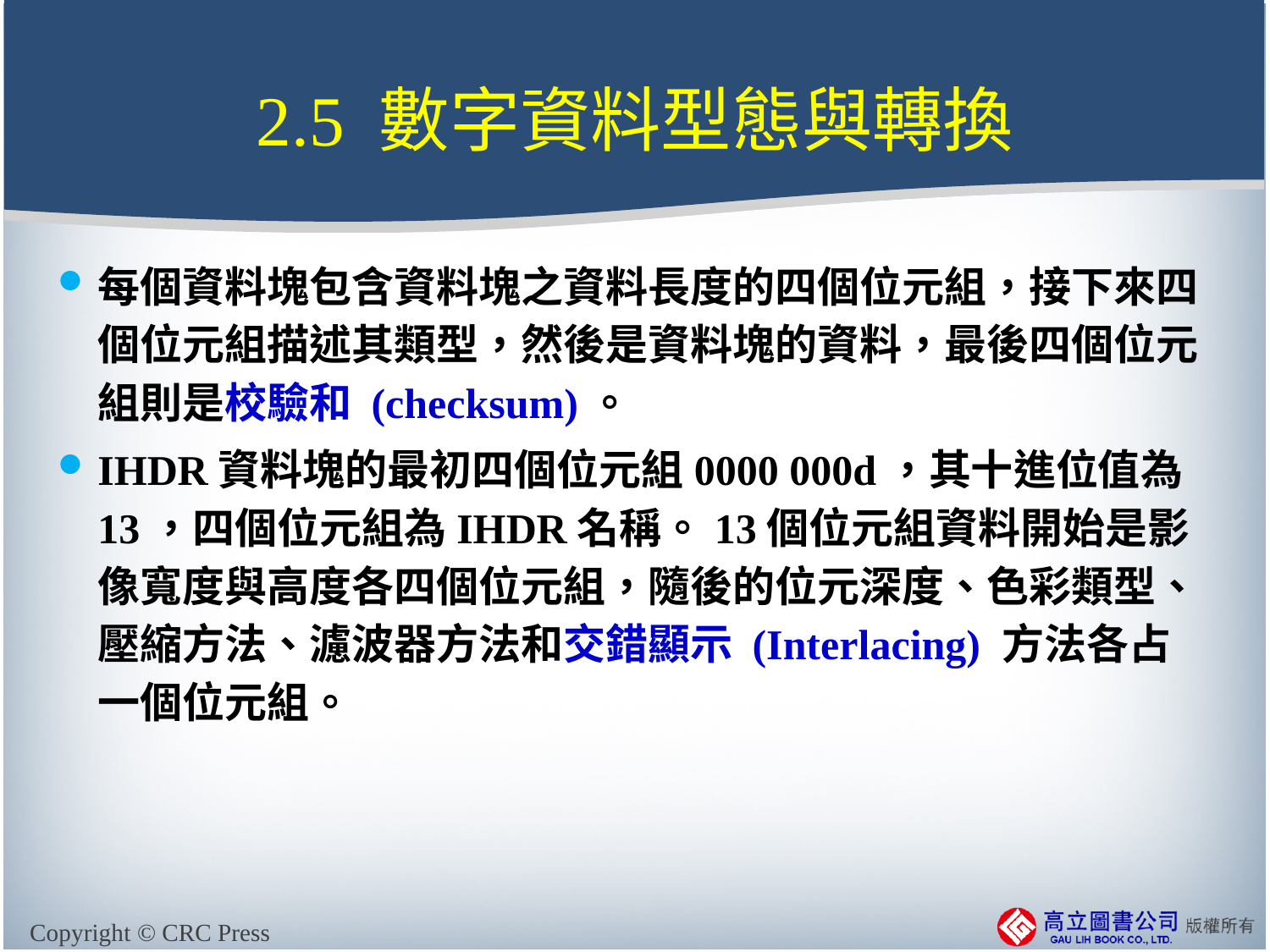

# 2.5 數字資料型態與轉換
每個資料塊包含資料塊之資料長度的四個位元組，接下來四個位元組描述其類型，然後是資料塊的資料，最後四個位元組則是校驗和 (checksum)。
IHDR資料塊的最初四個位元組0000 000d，其十進位值為13，四個位元組為IHDR名稱。13個位元組資料開始是影像寬度與高度各四個位元組，隨後的位元深度、色彩類型、壓縮方法、濾波器方法和交錯顯示 (Interlacing) 方法各占一個位元組。